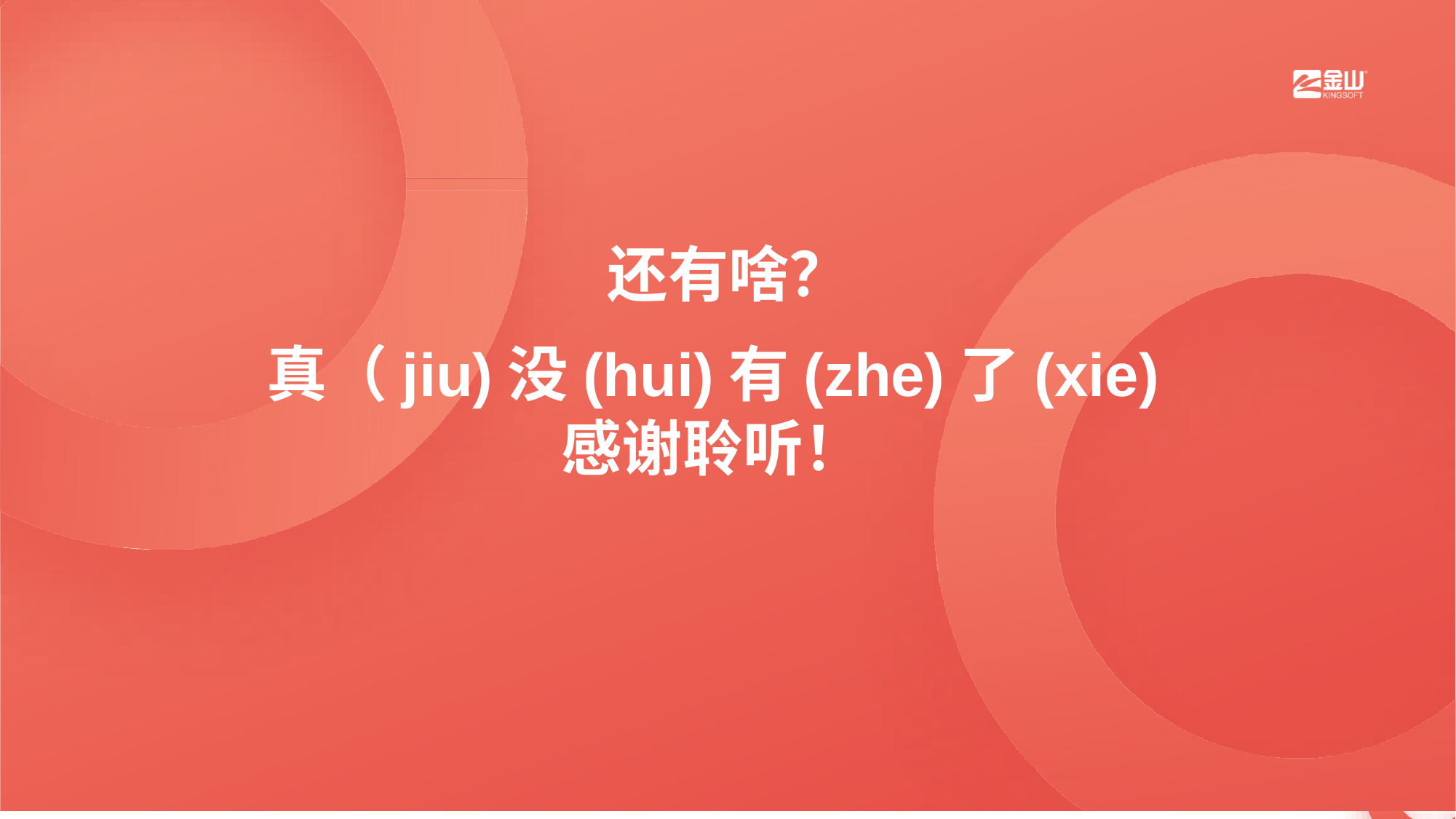

成员介绍&职责
毕玲菔

优点：
对于虚幻UMG较为熟悉，能够熟练使用UMG的各种接口，以及对部分接口的底层逻辑有所了解
熟悉k-ui-framework，能够解决ts中常见的ui相关的问题
对于新的需求有着良好的需求拆分能力
# 还有啥？
真（jiu)没(hui)有(zhe)了(xie)
感谢聆听！
劣势：
对于虚幻的其他模块的学习还得加强知识广度有待提升
对于如何去将一个系统写的更加通用化需要加强
C++方面有待提升
职责：
承担UI开发工作
负责地标模块的开发